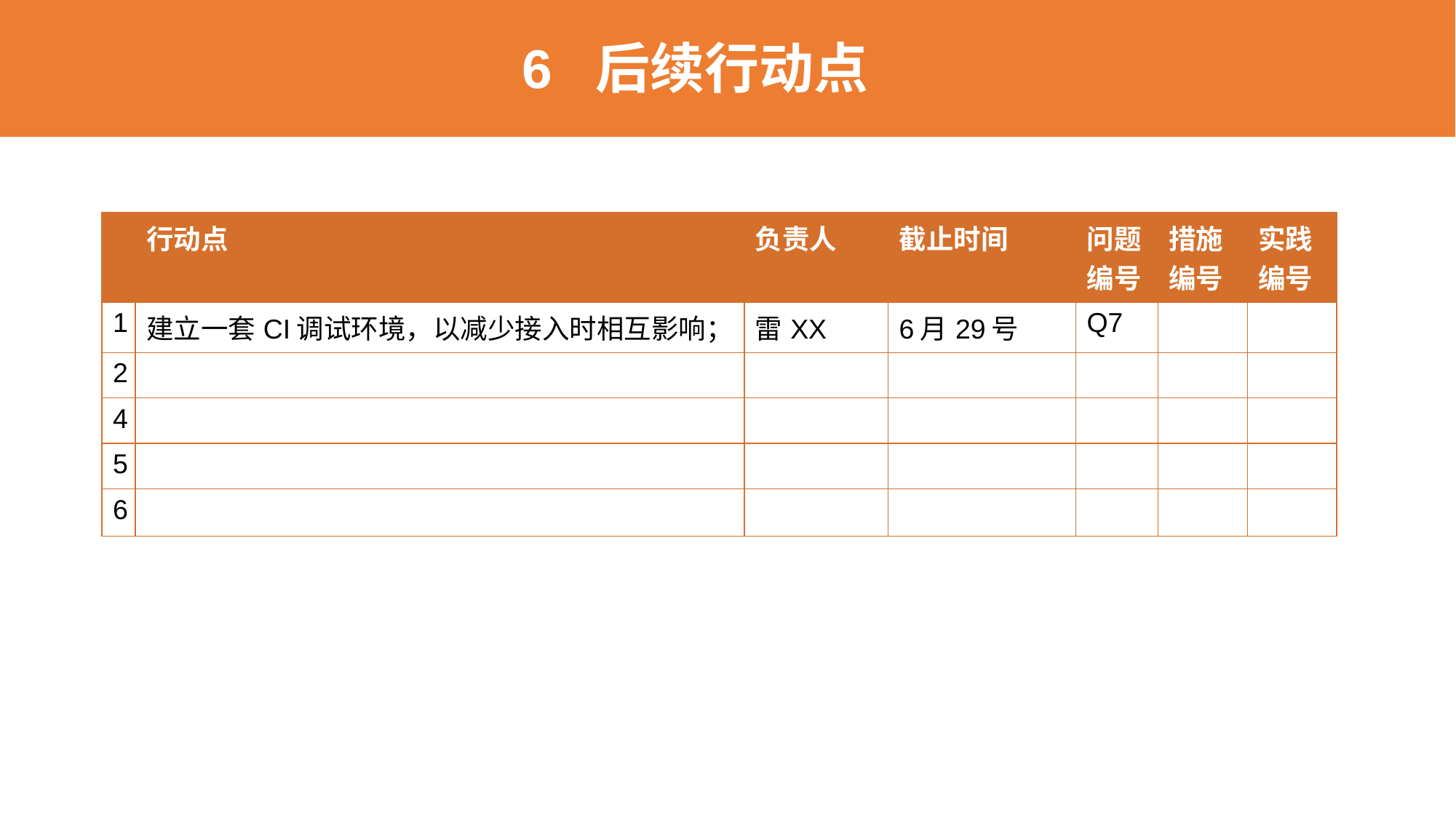

# 6  后续行动点
|  | 行动点 | 负责人 | 截止时间 | 问题编号 | 措施编号 | 实践编号 |
| --- | --- | --- | --- | --- | --- | --- |
| 1 | 建立一套CI调试环境，以减少接入时相互影响； | 雷XX | 6月29号 | Q7 |  |  |
| 2 |  |  |  |  |  |  |
| 4 |  |  |  |  |  |  |
| 5 |  |  |  |  |  |  |
| 6 |  |  |  |  |  |  |